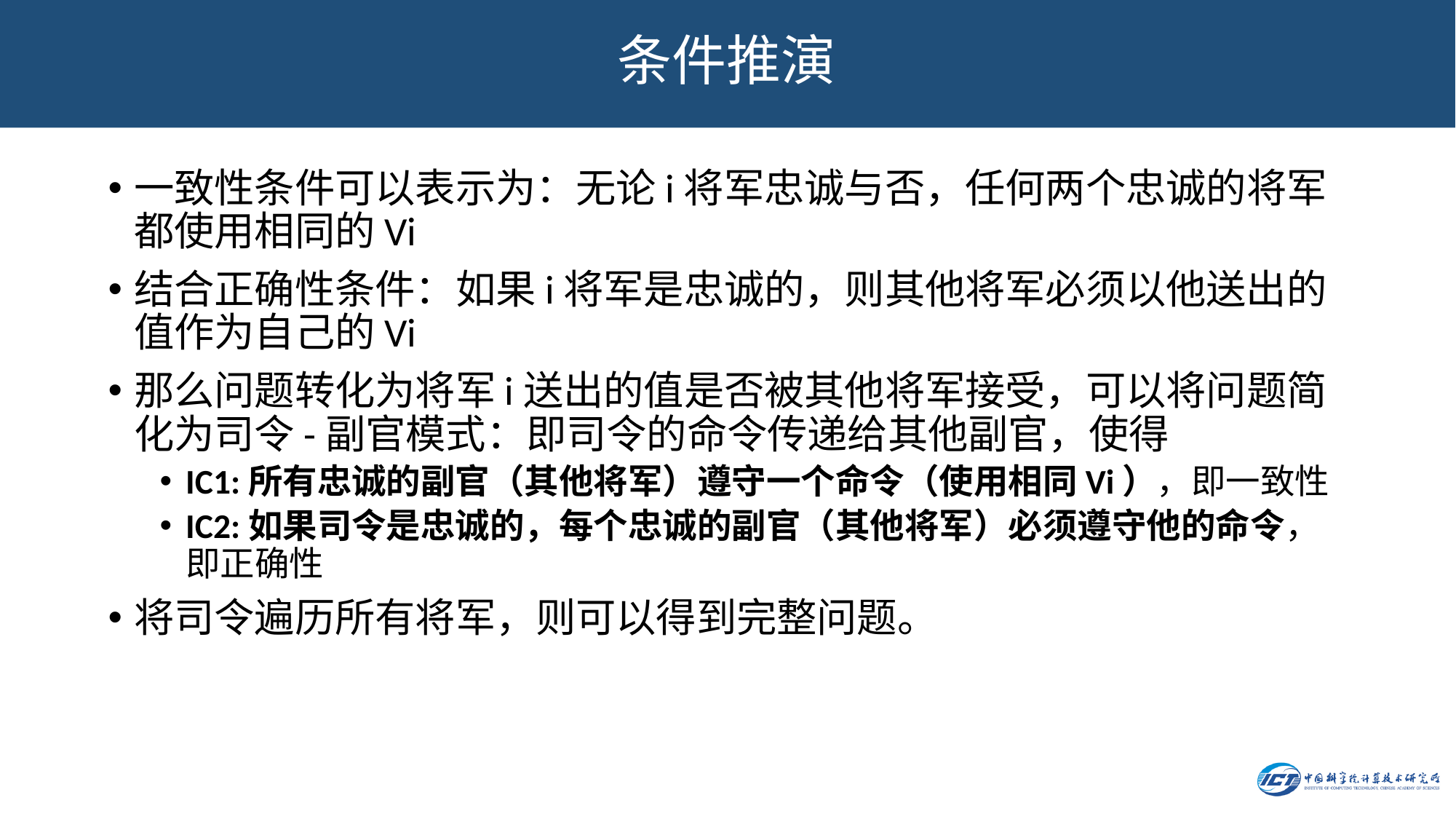

# 条件推演
一致性条件可以表示为：无论i将军忠诚与否，任何两个忠诚的将军都使用相同的Vi
结合正确性条件：如果i将军是忠诚的，则其他将军必须以他送出的值作为自己的Vi
那么问题转化为将军i送出的值是否被其他将军接受，可以将问题简化为司令-副官模式：即司令的命令传递给其他副官，使得
IC1:所有忠诚的副官（其他将军）遵守一个命令（使用相同Vi），即一致性
IC2:如果司令是忠诚的，每个忠诚的副官（其他将军）必须遵守他的命令，即正确性
将司令遍历所有将军，则可以得到完整问题。